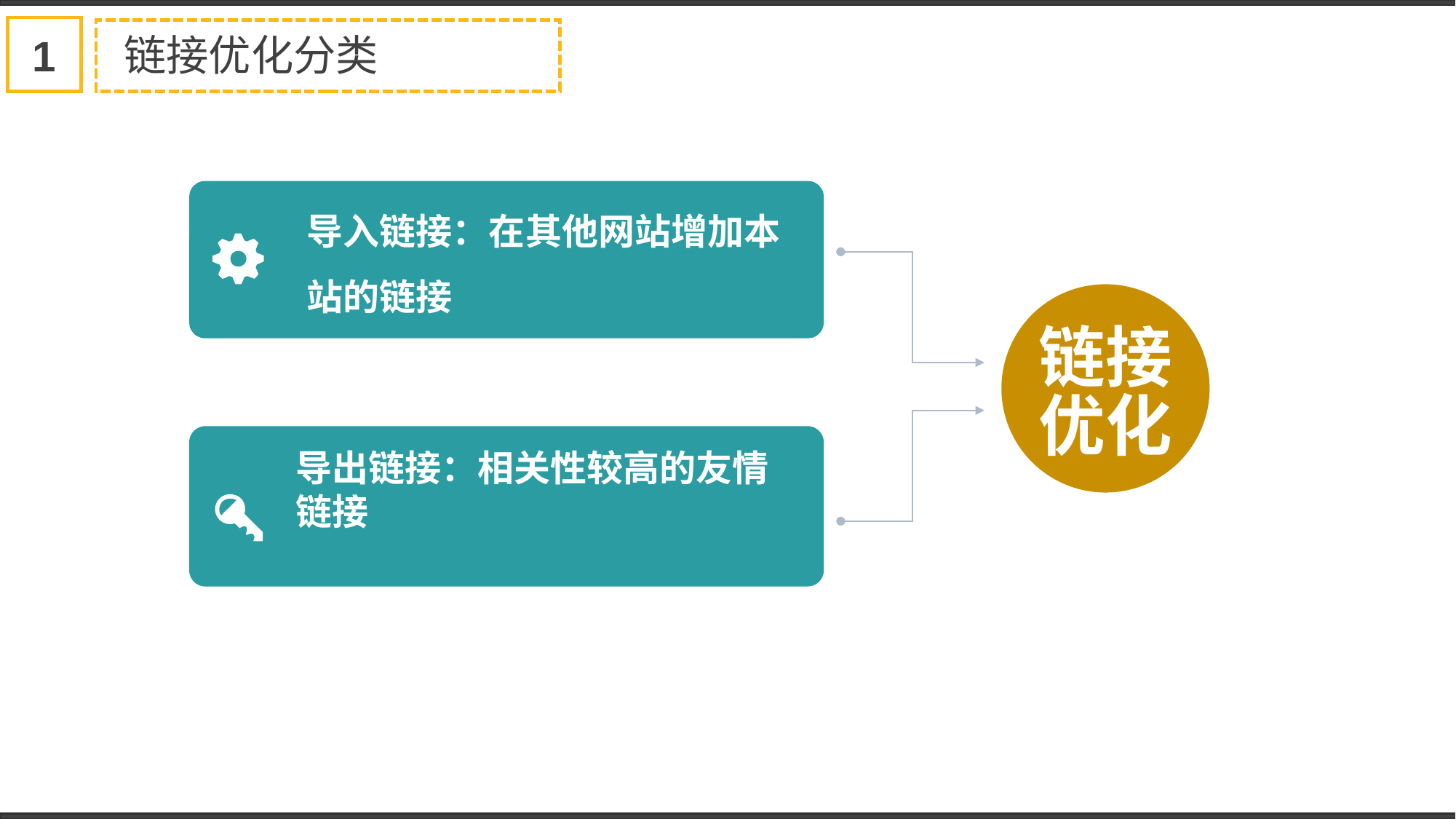

1

链接优化分类

导入链接：在其他网站增加本站的链接

链接优化

导出链接：相关性较高的友情链接